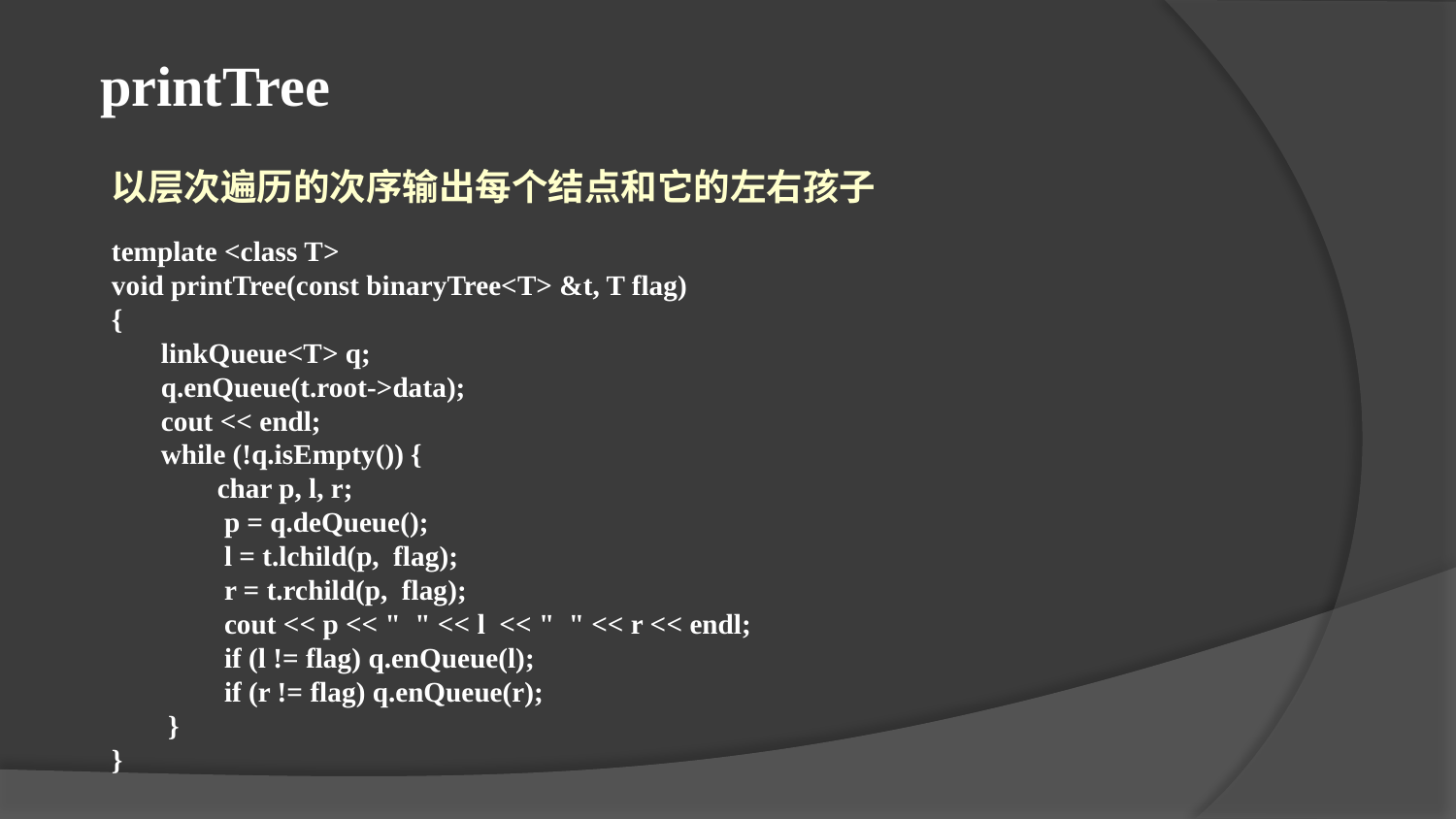

printTree
以层次遍历的次序输出每个结点和它的左右孩子
template <class T>
void printTree(const binaryTree<T> &t, T flag)
{
       linkQueue<T> q;
       q.enQueue(t.root->data);
       cout << endl;
       while (!q.isEmpty()) {
               char p, l, r;
                p = q.deQueue();
                l = t.lchild(p,  flag);
                r = t.rchild(p,  flag);
                cout << p << "  " << l  << "  " << r << endl;
                if (l != flag) q.enQueue(l);
                if (r != flag) q.enQueue(r);
        }
}